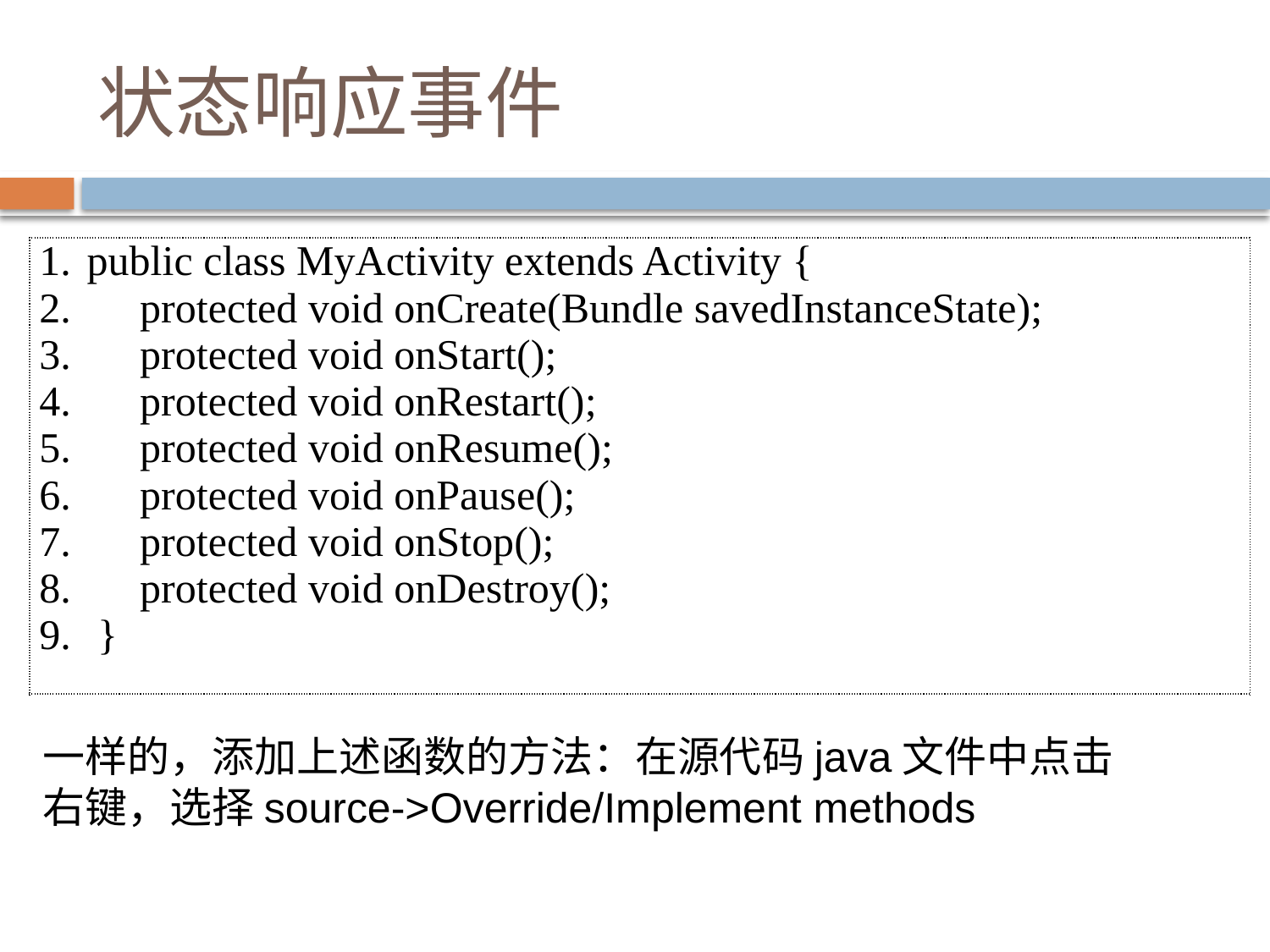

# 状态响应事件
| public class MyActivity extends Activity { protected void onCreate(Bundle savedInstanceState); protected void onStart(); protected void onRestart(); protected void onResume(); protected void onPause(); protected void onStop(); protected void onDestroy(); } |
| --- |
一样的，添加上述函数的方法：在源代码java文件中点击右键，选择source->Override/Implement methods